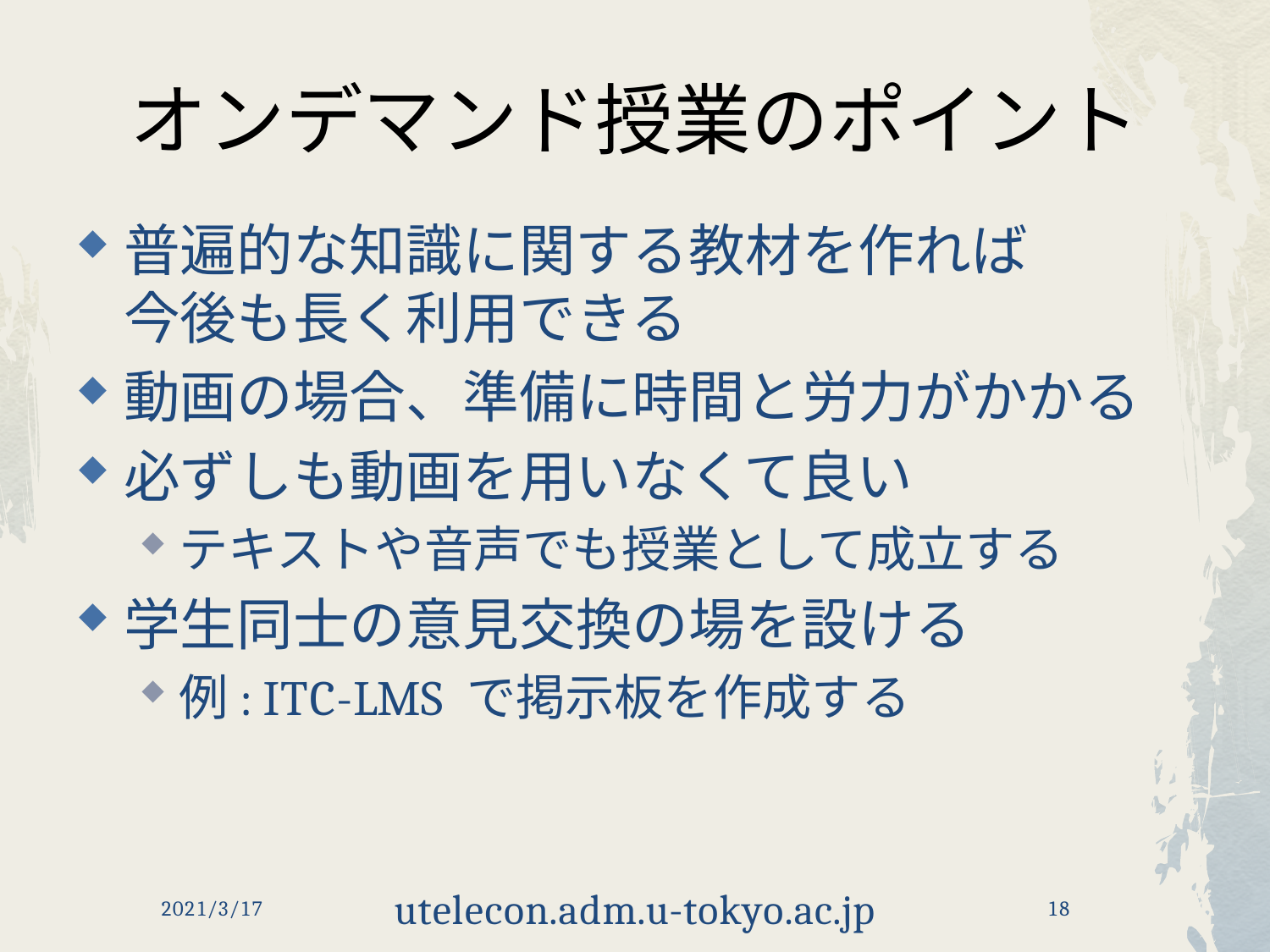

# オンデマンド授業のポイント
普遍的な知識に関する教材を作れば
今後も長く利用できる
動画の場合、準備に時間と労力がかかる
必ずしも動画を用いなくて良い
テキストや音声でも授業として成立する
学生同士の意見交換の場を設ける
例: ITC-LMS で掲示板を作成する
2021/3/17
utelecon.adm.u-tokyo.ac.jp
18